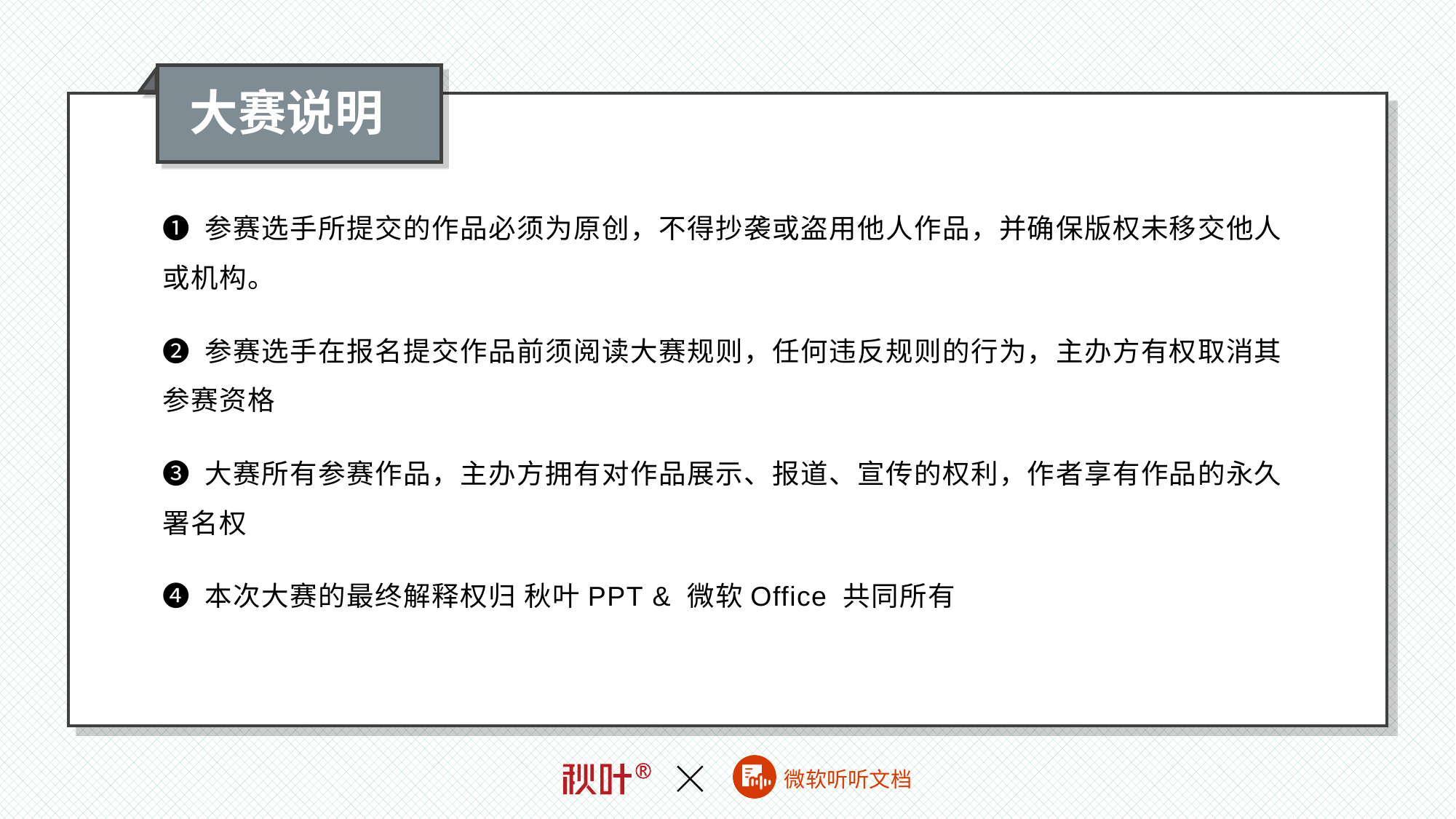

大赛说明
❶ 参赛选手所提交的作品必须为原创，不得抄袭或盗用他人作品，并确保版权未移交他人或机构。
❷ 参赛选手在报名提交作品前须阅读大赛规则，任何违反规则的行为，主办方有权取消其参赛资格
❸ 大赛所有参赛作品，主办方拥有对作品展示、报道、宣传的权利，作者享有作品的永久署名权
❹ 本次大赛的最终解释权归 秋叶PPT & 微软Office 共同所有